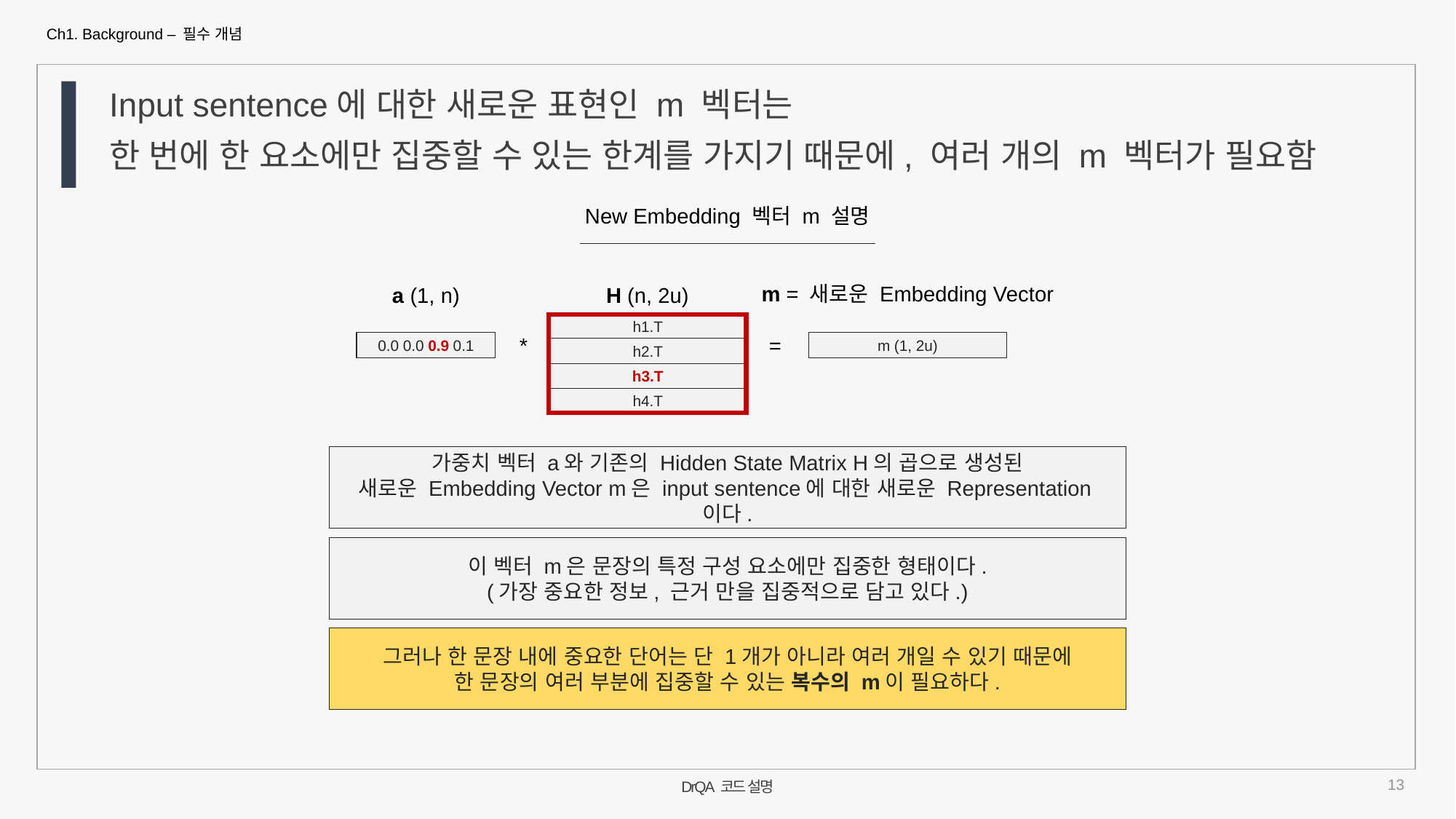

Ch1. Background – 필수 개념
Input sentence에 대한 새로운 표현인 m 벡터는
한 번에 한 요소에만 집중할 수 있는 한계를 가지기 때문에, 여러 개의 m 벡터가 필요함
New Embedding 벡터 m 설명
m = 새로운 Embedding Vector
a (1, n)
H (n, 2u)
h1.T

*
=
0.0 0.0 0.9 0.1
m (1, 2u)
h2.T
h3.T
h4.T
가중치 벡터 a와 기존의 Hidden State Matrix H의 곱으로 생성된
새로운 Embedding Vector m은 input sentence에 대한 새로운 Representation이다.
이 벡터 m은 문장의 특정 구성 요소에만 집중한 형태이다.
(가장 중요한 정보, 근거 만을 집중적으로 담고 있다.)
그러나 한 문장 내에 중요한 단어는 단 1개가 아니라 여러 개일 수 있기 때문에
한 문장의 여러 부분에 집중할 수 있는 복수의 m이 필요하다.
13